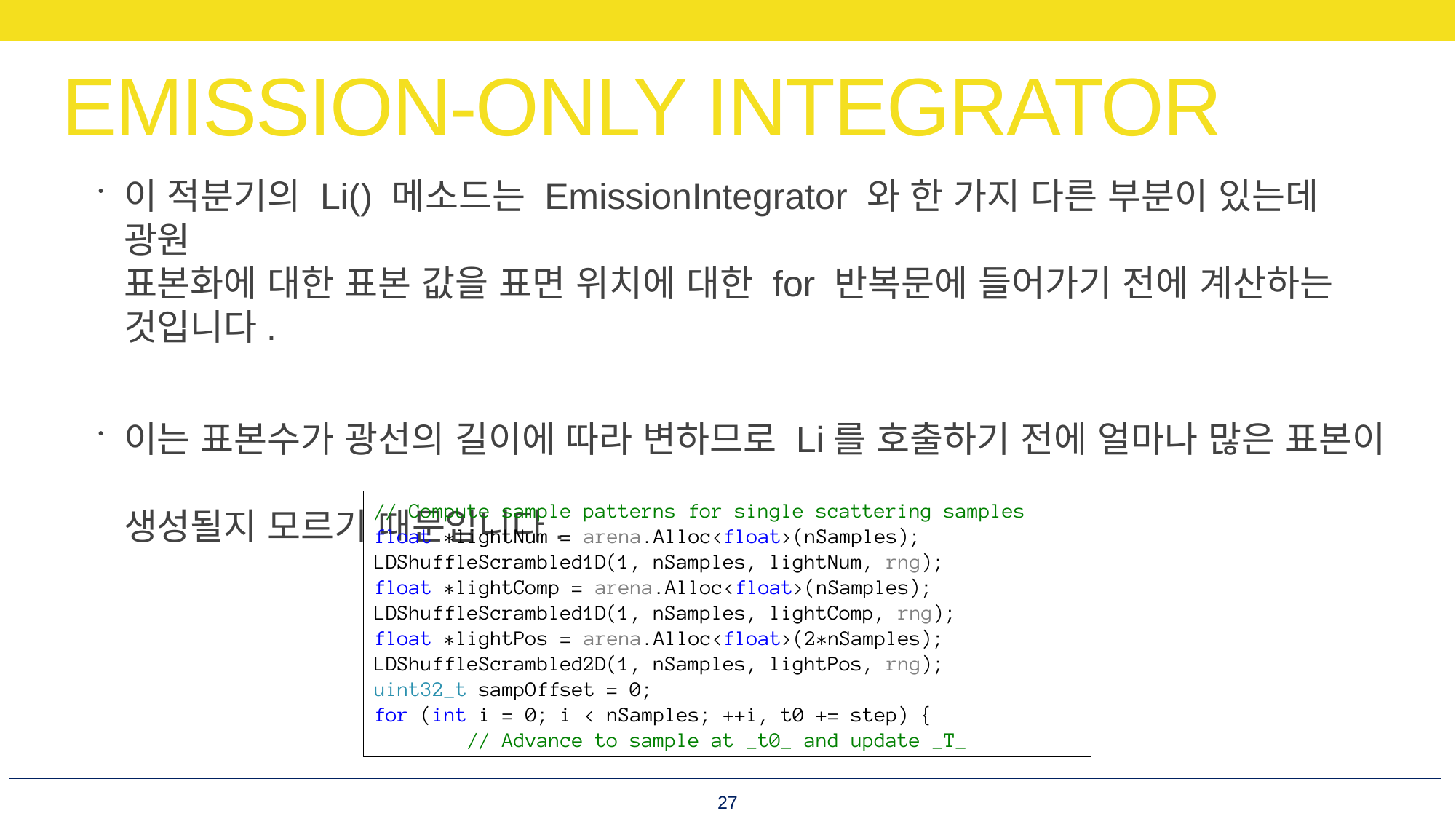

# EMISSION-ONLY INTEGRATOR
이 적분기의 Li() 메소드는 EmissionIntegrator 와 한 가지 다른 부분이 있는데 광원
표본화에 대한 표본 값을 표면 위치에 대한 for 반복문에 들어가기 전에 계산하는 것입니다.

이는 표본수가 광선의 길이에 따라 변하므로 Li를 호출하기 전에 얼마나 많은 표본이
생성될지 모르기 때문입니다.

// Compute sample patterns for single scattering samples
float *lightNum = arena.Alloc<float>(nSamples);
LDShuffleScrambled1D(1, nSamples, lightNum, rng);
float *lightComp = arena.Alloc<float>(nSamples);
LDShuffleScrambled1D(1, nSamples, lightComp, rng);
float *lightPos = arena.Alloc<float>(2*nSamples);
LDShuffleScrambled2D(1, nSamples, lightPos, rng);
uint32_t sampOffset = 0;
for (int i = 0; i < nSamples; ++i, t0 += step) {
        // Advance to sample at _t0_ and update _T_
27